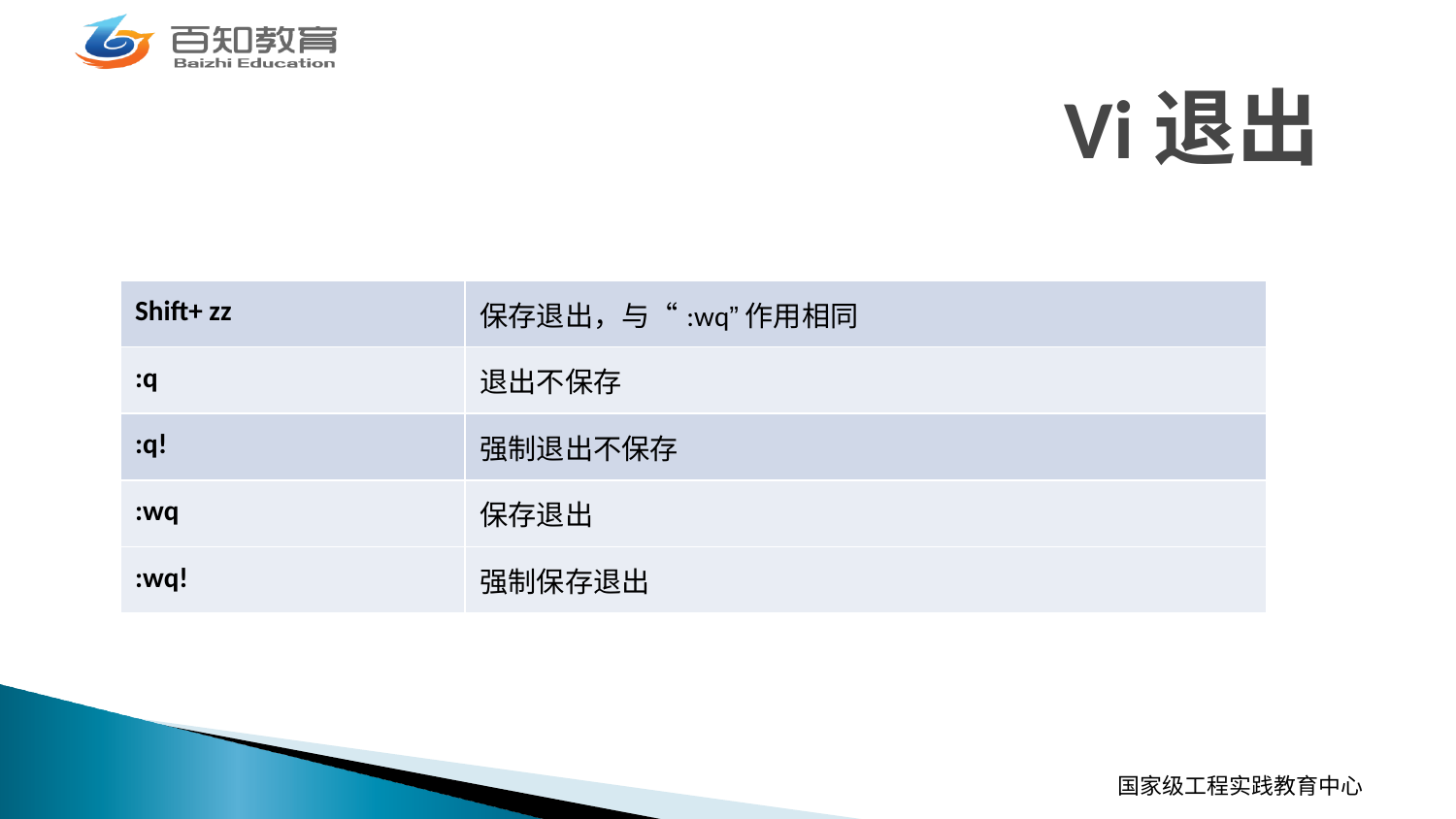

# Vi退出
| Shift+ zz | 保存退出，与“:wq”作用相同 |
| --- | --- |
| :q | 退出不保存 |
| :q! | 强制退出不保存 |
| :wq | 保存退出 |
| :wq! | 强制保存退出 |
国家级工程实践教育中心